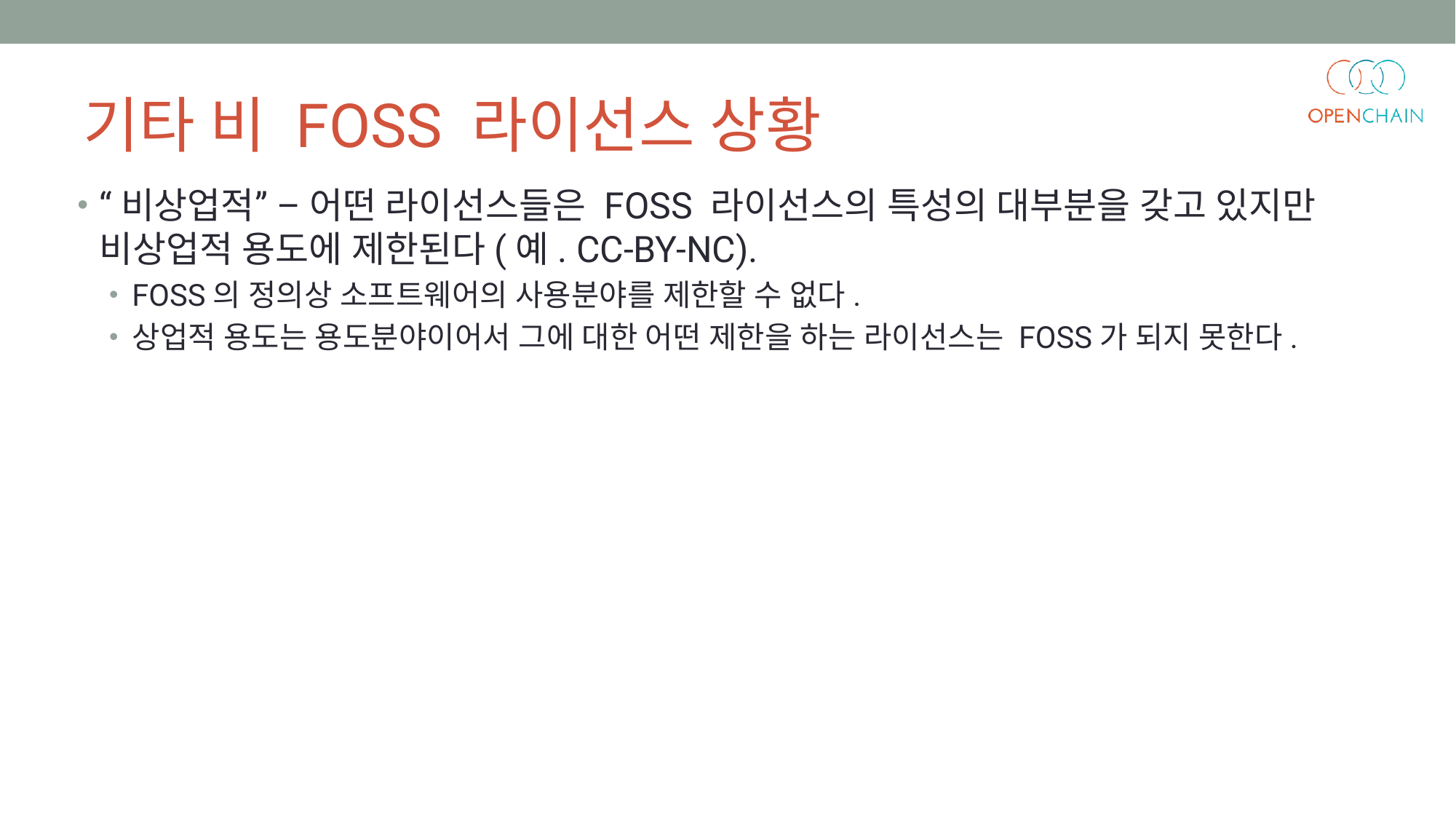

# 기타 비 FOSS 라이선스 상황
“비상업적” – 어떤 라이선스들은 FOSS 라이선스의 특성의 대부분을 갖고 있지만 비상업적 용도에 제한된다(예. CC-BY-NC).
FOSS의 정의상 소프트웨어의 사용분야를 제한할 수 없다.
상업적 용도는 용도분야이어서 그에 대한 어떤 제한을 하는 라이선스는 FOSS가 되지 못한다.